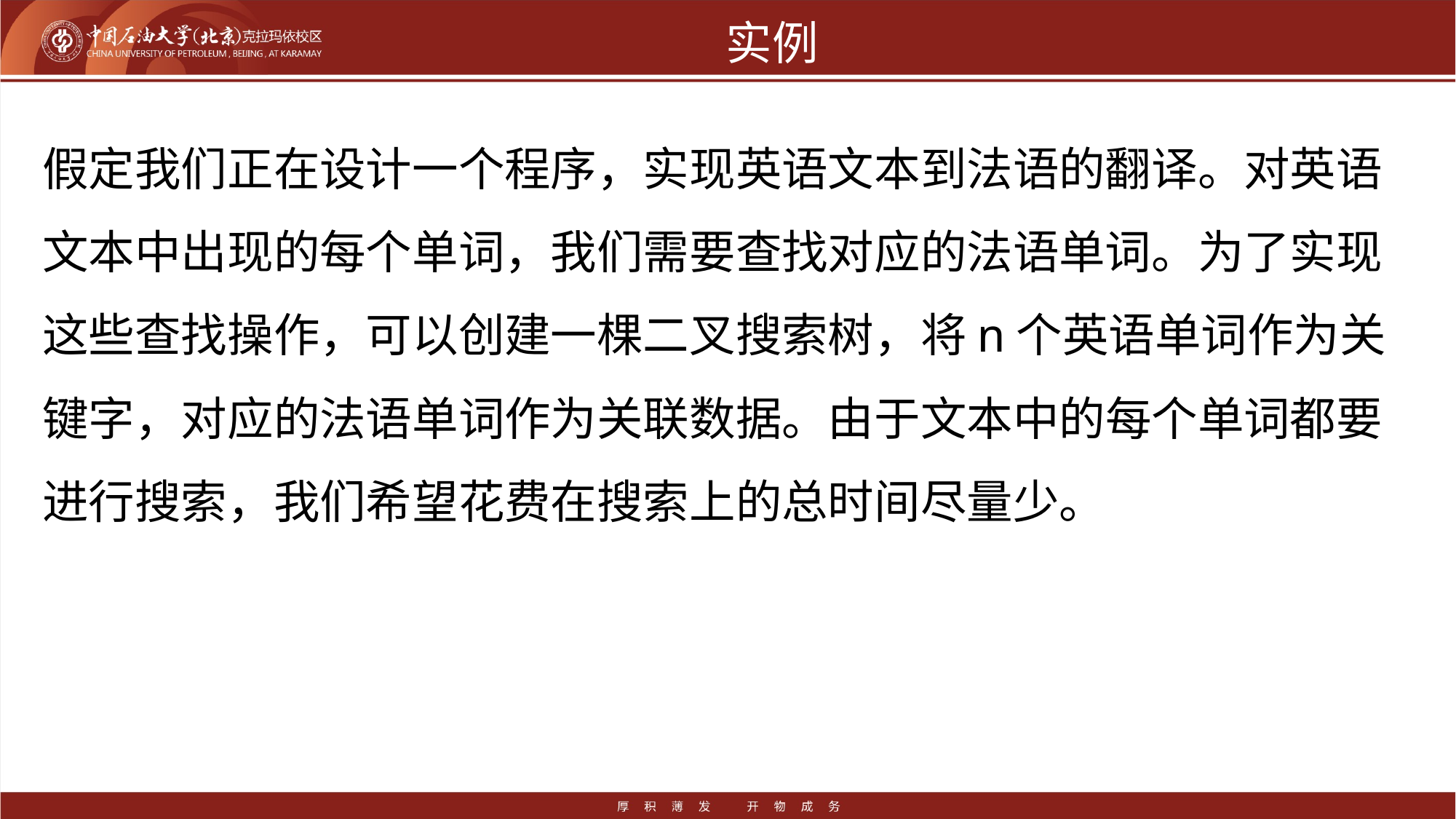

# 实例
假定我们正在设计一个程序，实现英语文本到法语的翻译。对英语文本中出现的每个单词，我们需要查找对应的法语单词。为了实现这些查找操作，可以创建一棵二叉搜索树，将n个英语单词作为关键字，对应的法语单词作为关联数据。由于文本中的每个单词都要进行搜索，我们希望花费在搜索上的总时间尽量少。